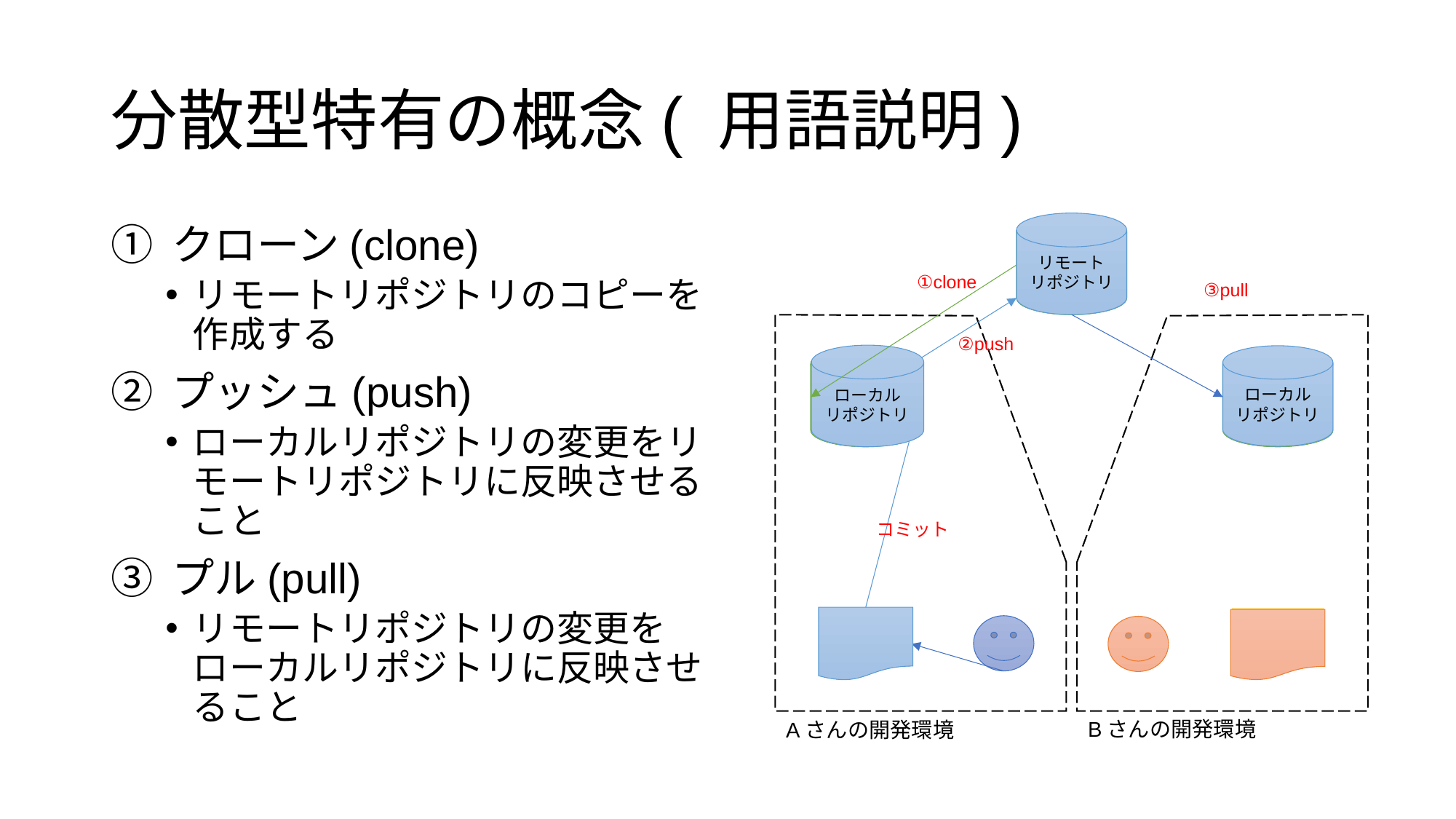

# 分散型特有の概念( 用語説明)
リモート
リポジトリ
リモート
リポジトリ
クローン(clone)
リモートリポジトリのコピーを作成する
プッシュ(push)
ローカルリポジトリの変更をリモートリポジトリに反映させること
プル(pull)
リモートリポジトリの変更をローカルリポジトリに反映させること

①clone
③pull

②push
ローカル
リポジトリ
ローカル
リポジトリ
ローカル
リポジトリ
ローカル
リポジトリ
コミット

Bさんの開発環境
Aさんの開発環境